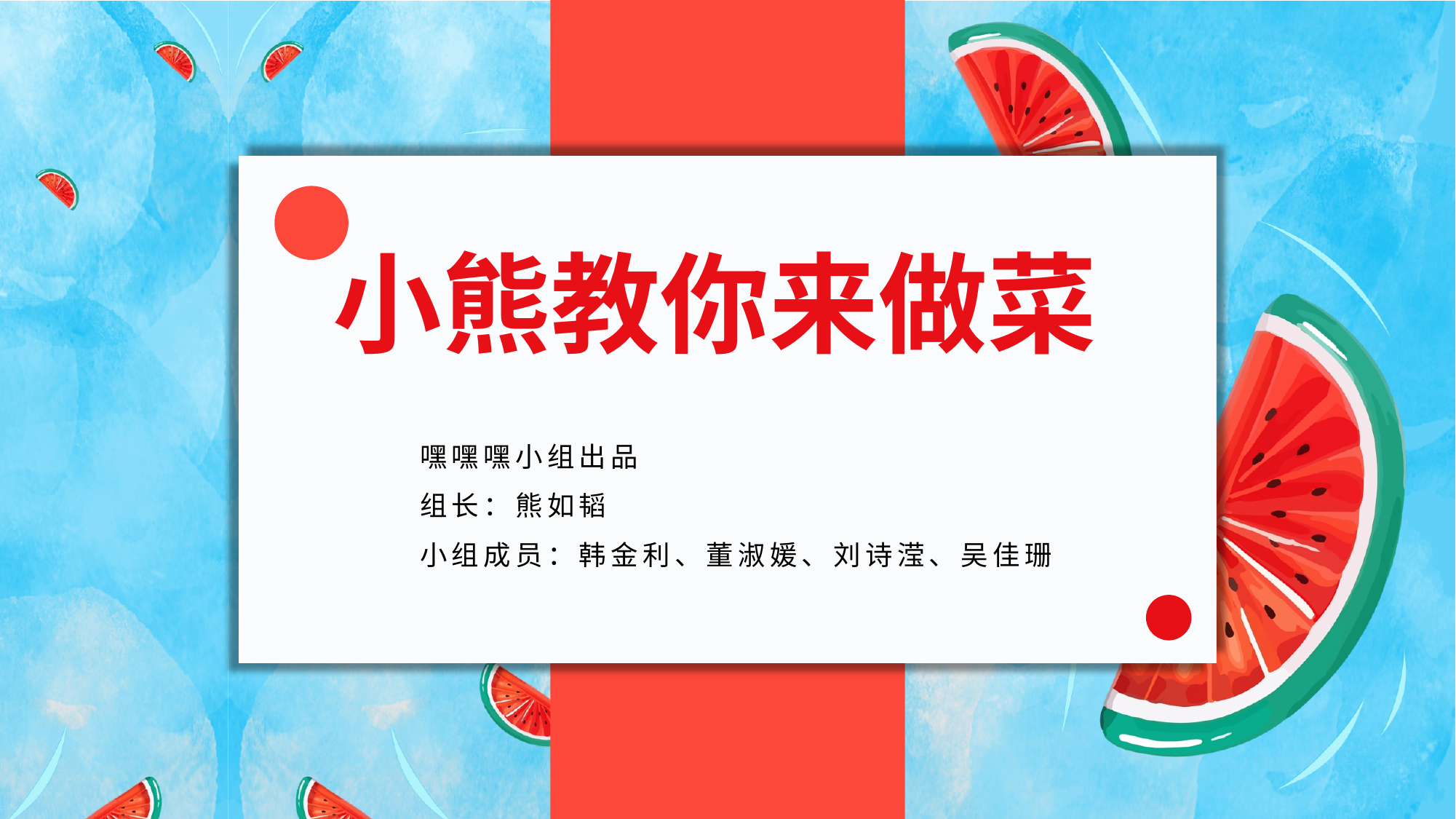

小熊教你来做菜
嘿嘿嘿小组出品
组长：熊如韬
小组成员：韩金利、董淑媛、刘诗滢、吴佳珊